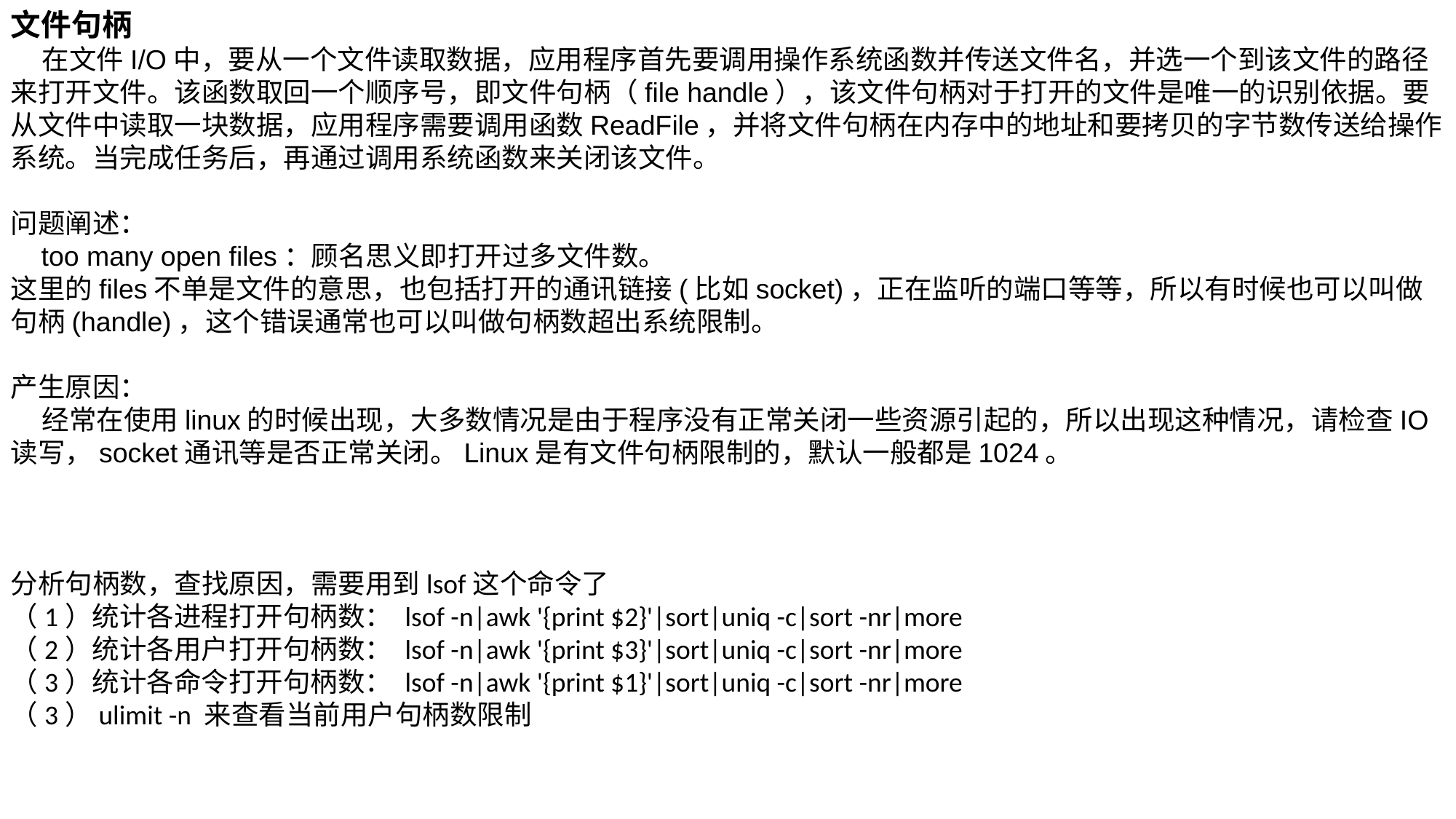

文件句柄
    在文件I/O中，要从一个文件读取数据，应用程序首先要调用操作系统函数并传送文件名，并选一个到该文件的路径来打开文件。该函数取回一个顺序号，即文件句柄（file handle），该文件句柄对于打开的文件是唯一的识别依据。要从文件中读取一块数据，应用程序需要调用函数ReadFile，并将文件句柄在内存中的地址和要拷贝的字节数传送给操作系统。当完成任务后，再通过调用系统函数来关闭该文件。

问题阐述：
    too many open files：顾名思义即打开过多文件数。
这里的files不单是文件的意思，也包括打开的通讯链接(比如socket)，正在监听的端口等等，所以有时候也可以叫做句柄(handle)，这个错误通常也可以叫做句柄数超出系统限制。

产生原因：
    经常在使用linux的时候出现，大多数情况是由于程序没有正常关闭一些资源引起的，所以出现这种情况，请检查IO读写，socket通讯等是否正常关闭。Linux是有文件句柄限制的，默认一般都是1024。

分析句柄数，查找原因，需要用到lsof这个命令了
（1）统计各进程打开句柄数： lsof -n|awk '{print $2}'|sort|uniq -c|sort -nr|more
（2）统计各用户打开句柄数： lsof -n|awk '{print $3}'|sort|uniq -c|sort -nr|more
（3）统计各命令打开句柄数： lsof -n|awk '{print $1}'|sort|uniq -c|sort -nr|more
（3）ulimit -n 来查看当前用户句柄数限制